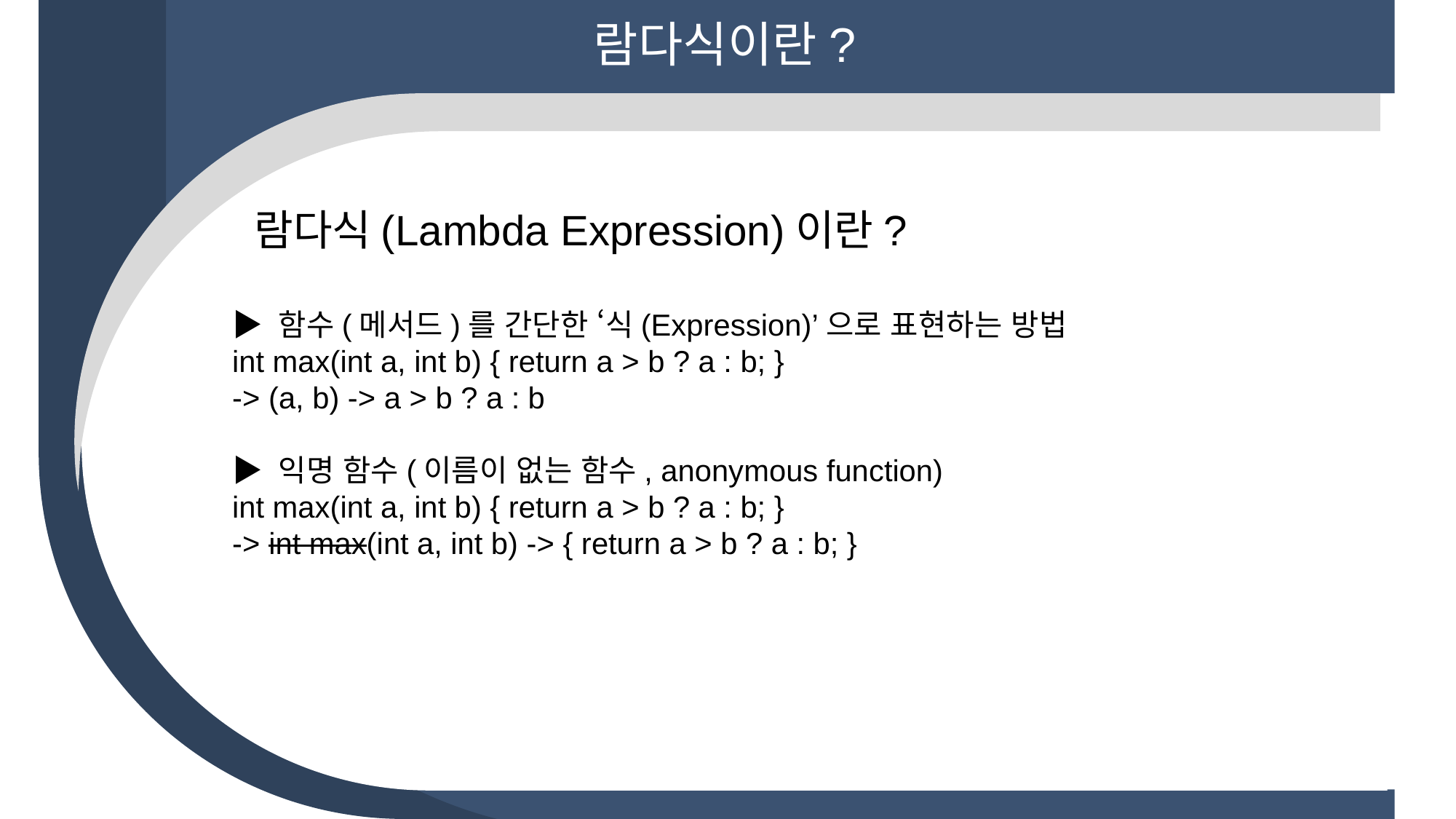

람다식이란?

 람다식(Lambda Expression)이란?

▶ 함수(메서드)를 간단한 ‘식(Expression)’으로 표현하는 방법
int max(int a, int b) { return a > b ? a : b; }
-> (a, b) -> a > b ? a : b

▶ 익명 함수(이름이 없는 함수, anonymous function)
int max(int a, int b) { return a > b ? a : b; }
-> int max(int a, int b) -> { return a > b ? a : b; }